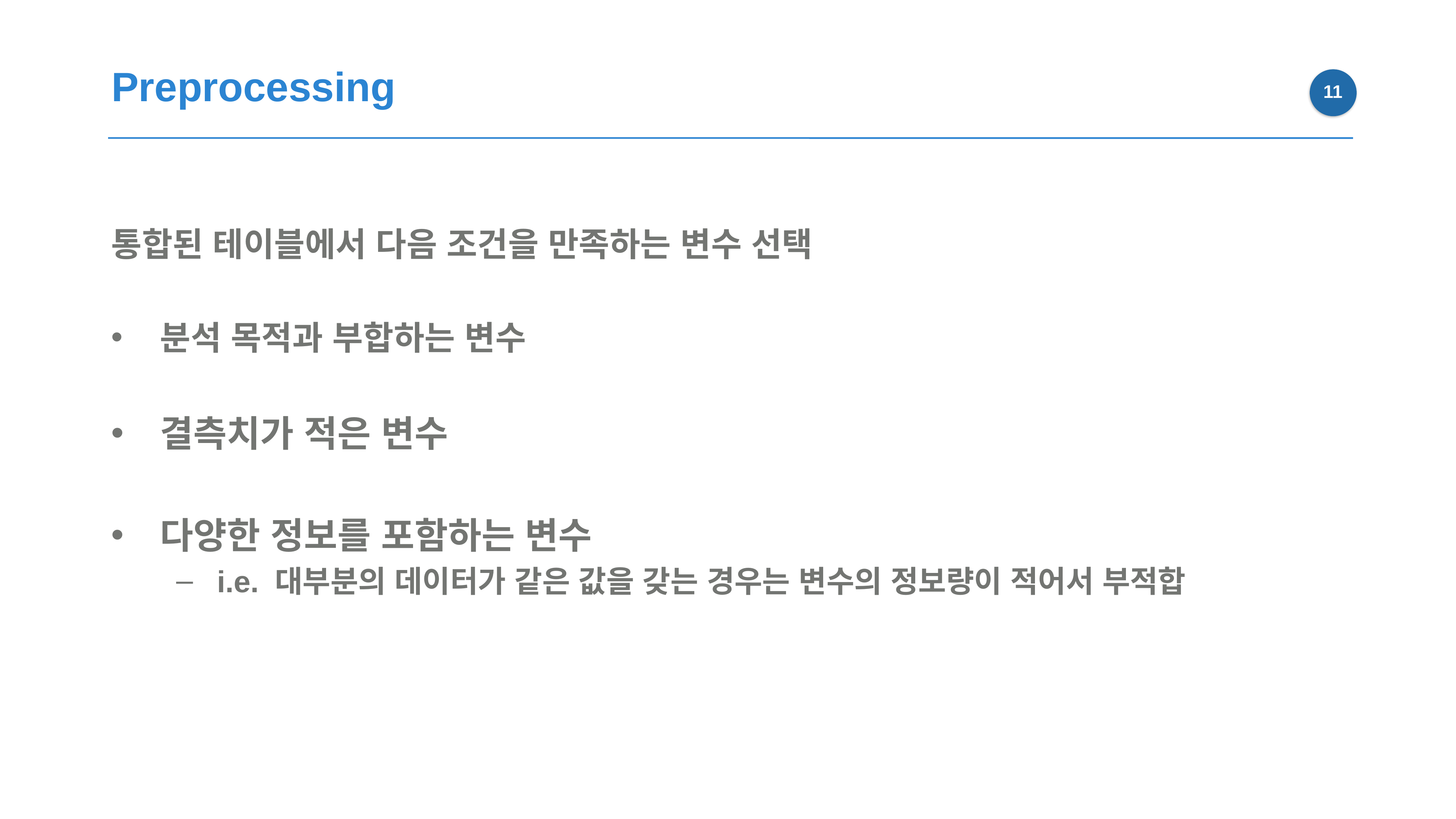

Preprocessing
11
통합된 테이블에서 다음 조건을 만족하는 변수 선택

분석 목적과 부합하는 변수

결측치가 적은 변수

다양한 정보를 포함하는 변수
i.e. 대부분의 데이터가 같은 값을 갖는 경우는 변수의 정보량이 적어서 부적합